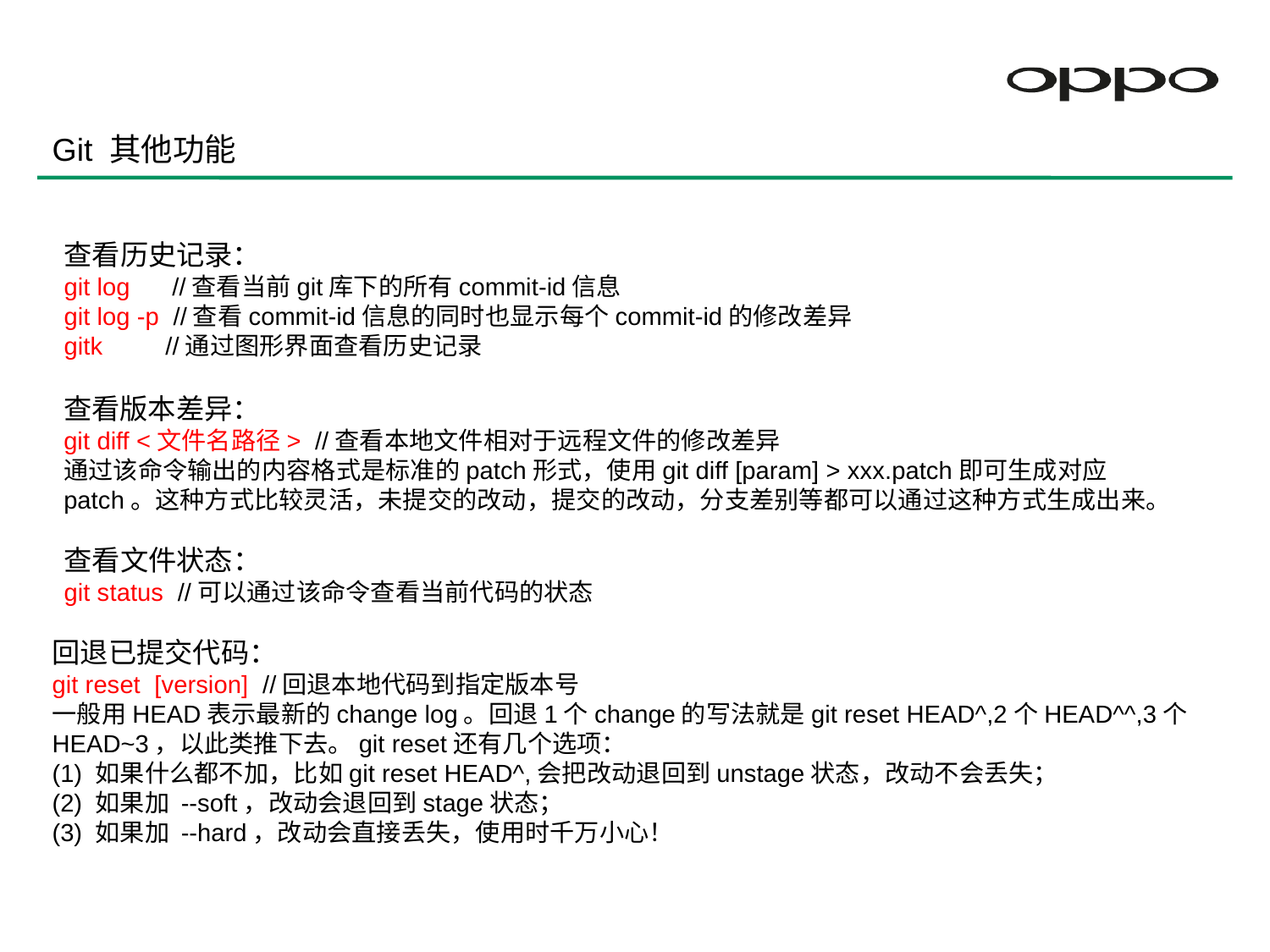

Git 其他功能

查看历史记录：
git log      //查看当前git库下的所有commit-id信息
git log -p  //查看commit-id信息的同时也显示每个commit-id的修改差异
gitk         //通过图形界面查看历史记录
查看版本差异：
git diff <文件名路径>  //查看本地文件相对于远程文件的修改差异
通过该命令输出的内容格式是标准的patch形式，使用git diff [param] > xxx.patch即可生成对应patch。这种方式比较灵活，未提交的改动，提交的改动，分支差别等都可以通过这种方式生成出来。
查看文件状态：
git status  //可以通过该命令查看当前代码的状态
回退已提交代码：
git reset  [version]  //回退本地代码到指定版本号
一般用HEAD表示最新的change log。回退1个change的写法就是git reset HEAD^,2个HEAD^^,3个HEAD~3，以此类推下去。git reset还有几个选项：
(1) 如果什么都不加，比如git reset HEAD^,会把改动退回到unstage状态，改动不会丢失；
(2) 如果加 --soft，改动会退回到stage状态；
(3) 如果加 --hard，改动会直接丢失，使用时千万小心！